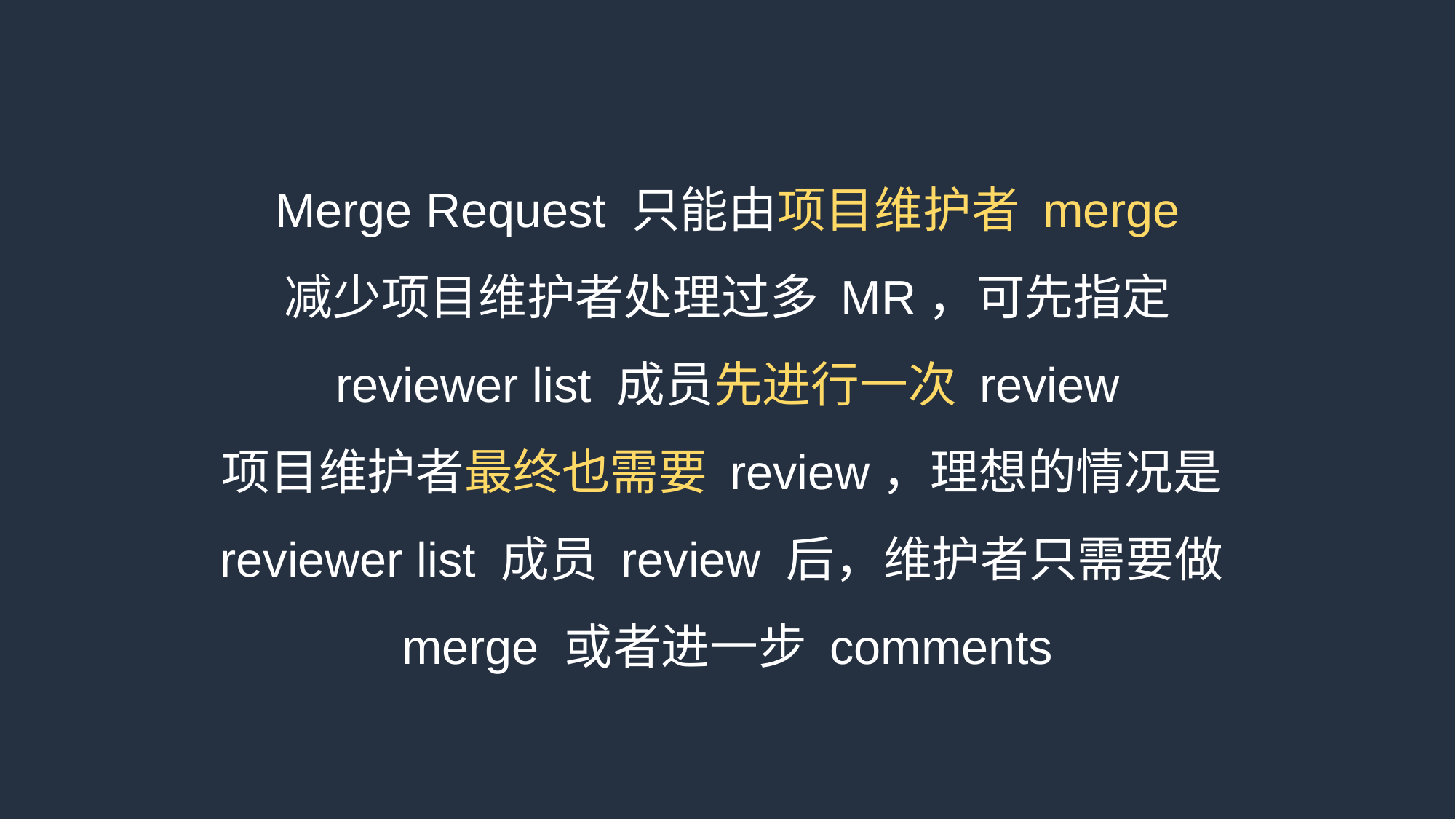

Merge Request 只能由项目维护者 merge
减少项目维护者处理过多 MR，可先指定 reviewer list 成员先进行一次 review
项目维护者最终也需要 review，理想的情况是reviewer list 成员 review 后，维护者只需要做merge 或者进一步 comments